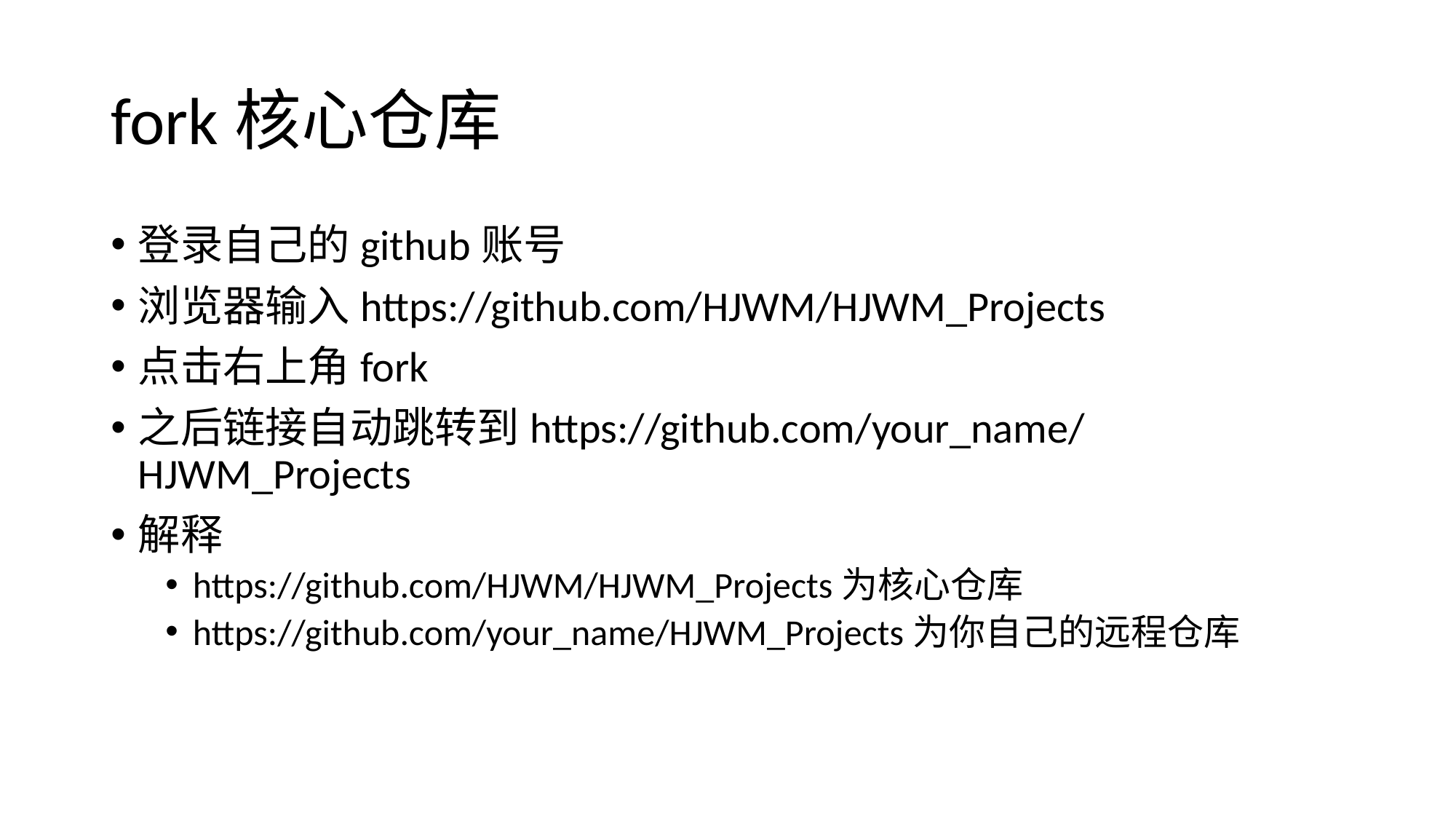

# fork核心仓库
登录自己的github账号
浏览器输入https://github.com/HJWM/HJWM_Projects
点击右上角fork
之后链接自动跳转到https://github.com/your_name/HJWM_Projects
解释
https://github.com/HJWM/HJWM_Projects为核心仓库
https://github.com/your_name/HJWM_Projects为你自己的远程仓库